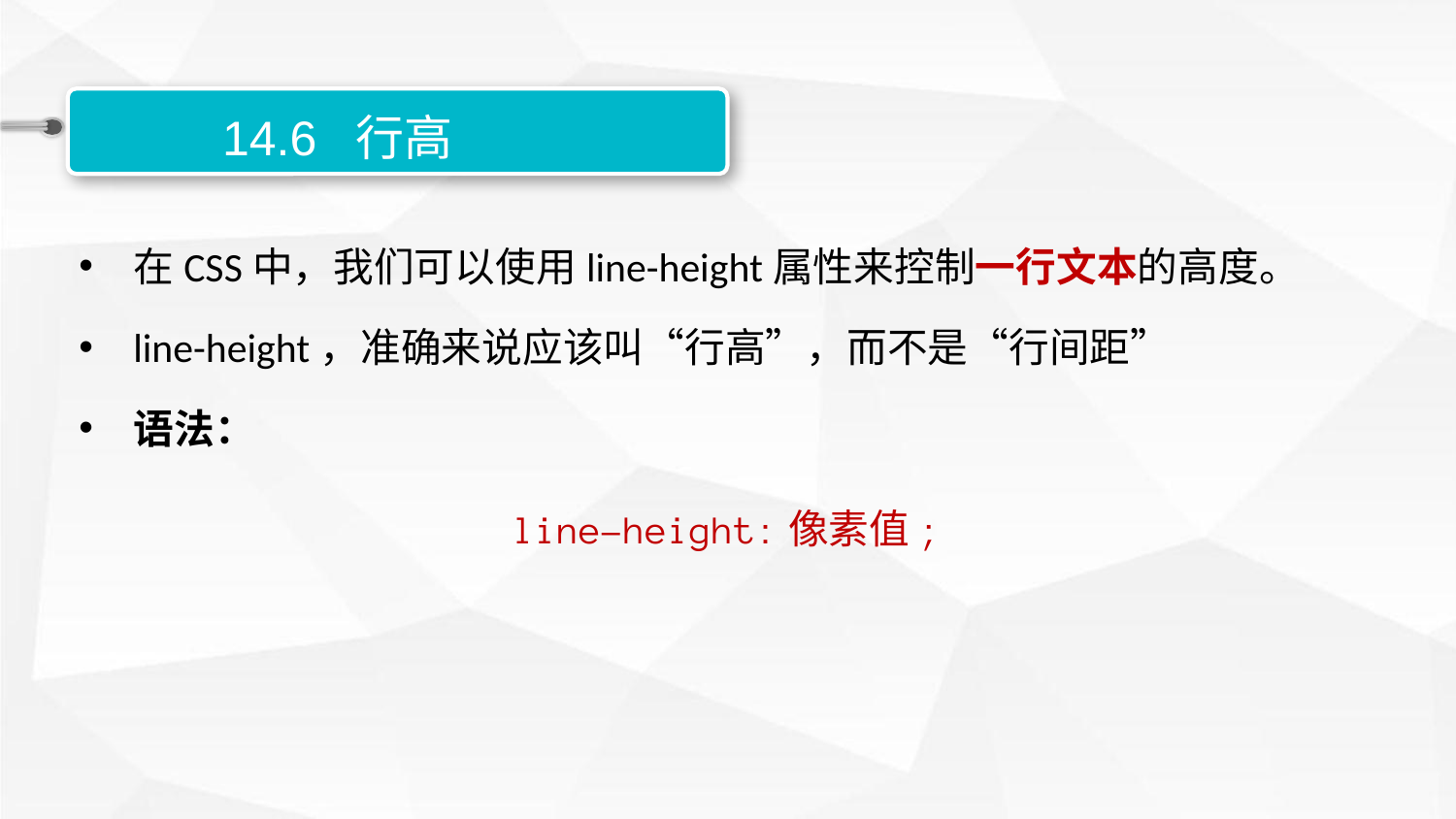

14.6  行高

在CSS中，我们可以使用line-height属性来控制一行文本的高度。
line-height，准确来说应该叫“行高”，而不是“行间距”
语法：
line-height:像素值;